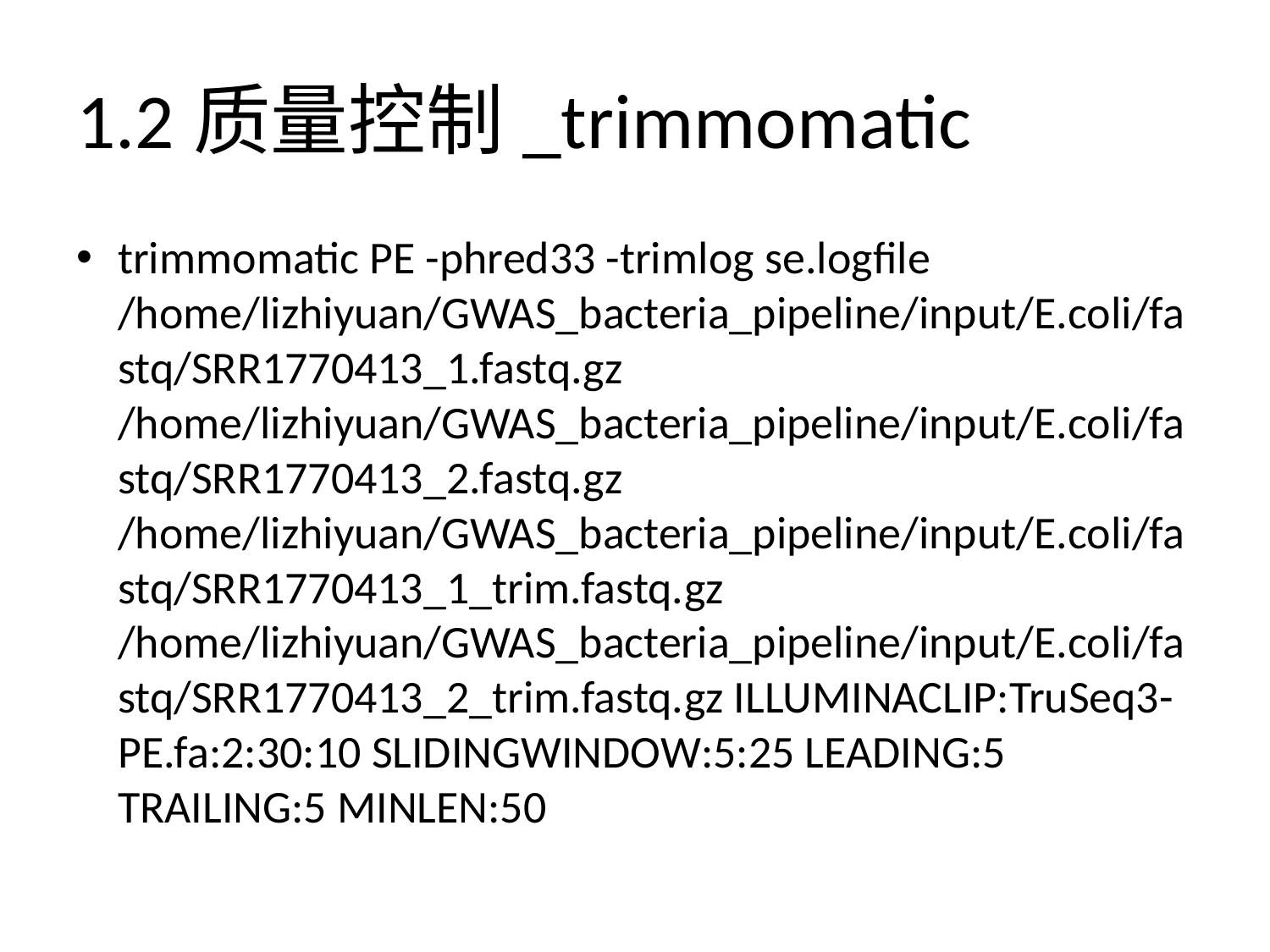

# 1.2质量控制_trimmomatic
trimmomatic PE -phred33 -trimlog se.logfile /home/lizhiyuan/GWAS_bacteria_pipeline/input/E.coli/fastq/SRR1770413_1.fastq.gz /home/lizhiyuan/GWAS_bacteria_pipeline/input/E.coli/fastq/SRR1770413_2.fastq.gz /home/lizhiyuan/GWAS_bacteria_pipeline/input/E.coli/fastq/SRR1770413_1_trim.fastq.gz /home/lizhiyuan/GWAS_bacteria_pipeline/input/E.coli/fastq/SRR1770413_2_trim.fastq.gz ILLUMINACLIP:TruSeq3-PE.fa:2:30:10 SLIDINGWINDOW:5:25 LEADING:5 TRAILING:5 MINLEN:50